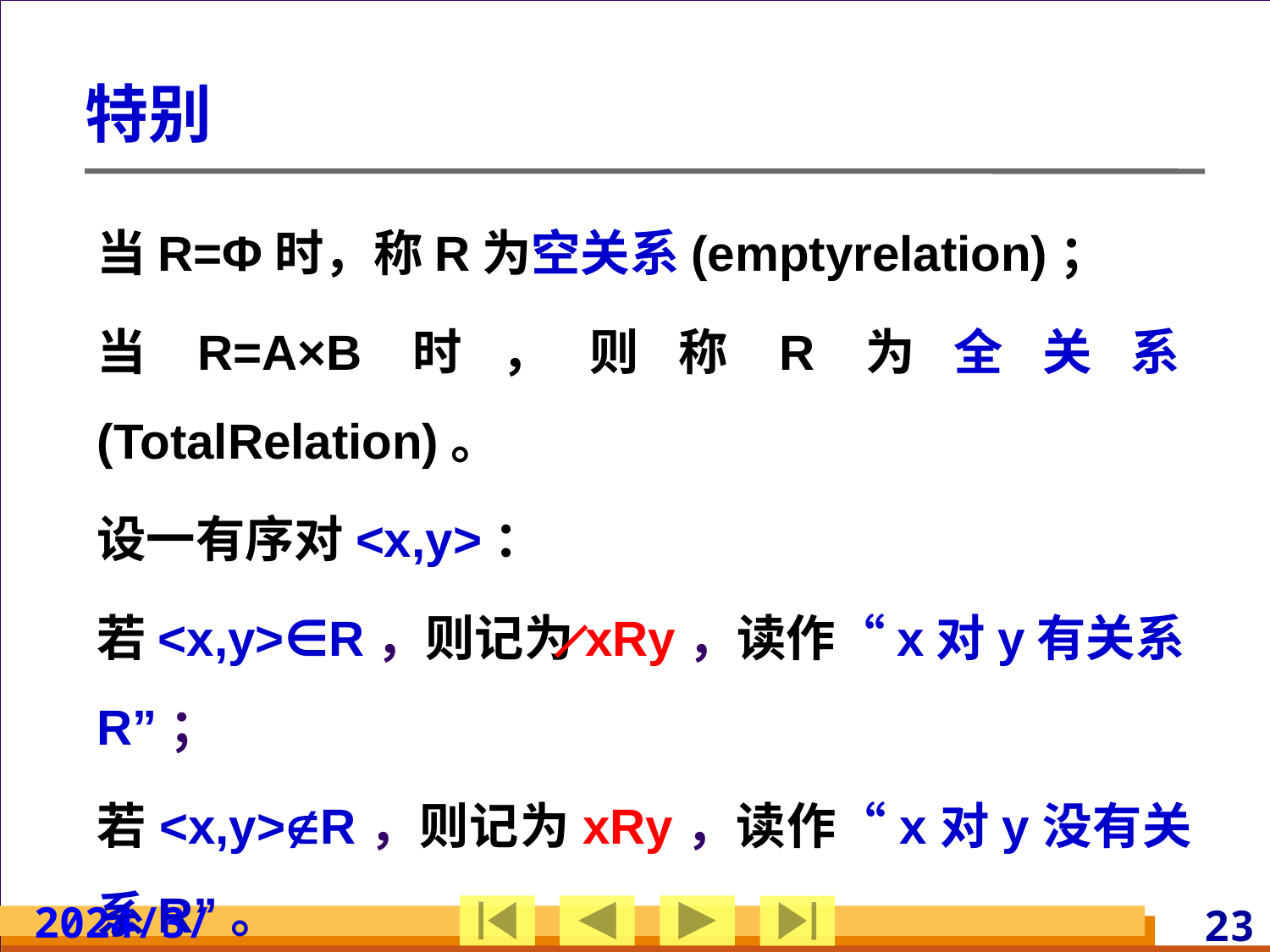

# 特别
当R=Φ时，称R为空关系(emptyrelation)；
当R=A×B时，则称R为全关系(TotalRelation)。
设一有序对<x,y>：
若<x,y>∈R，则记为xRy，读作“x对y有关系R”；
若<x,y>∉R，则记为xRy，读作“x对y没有关系R”。

2024/3/10